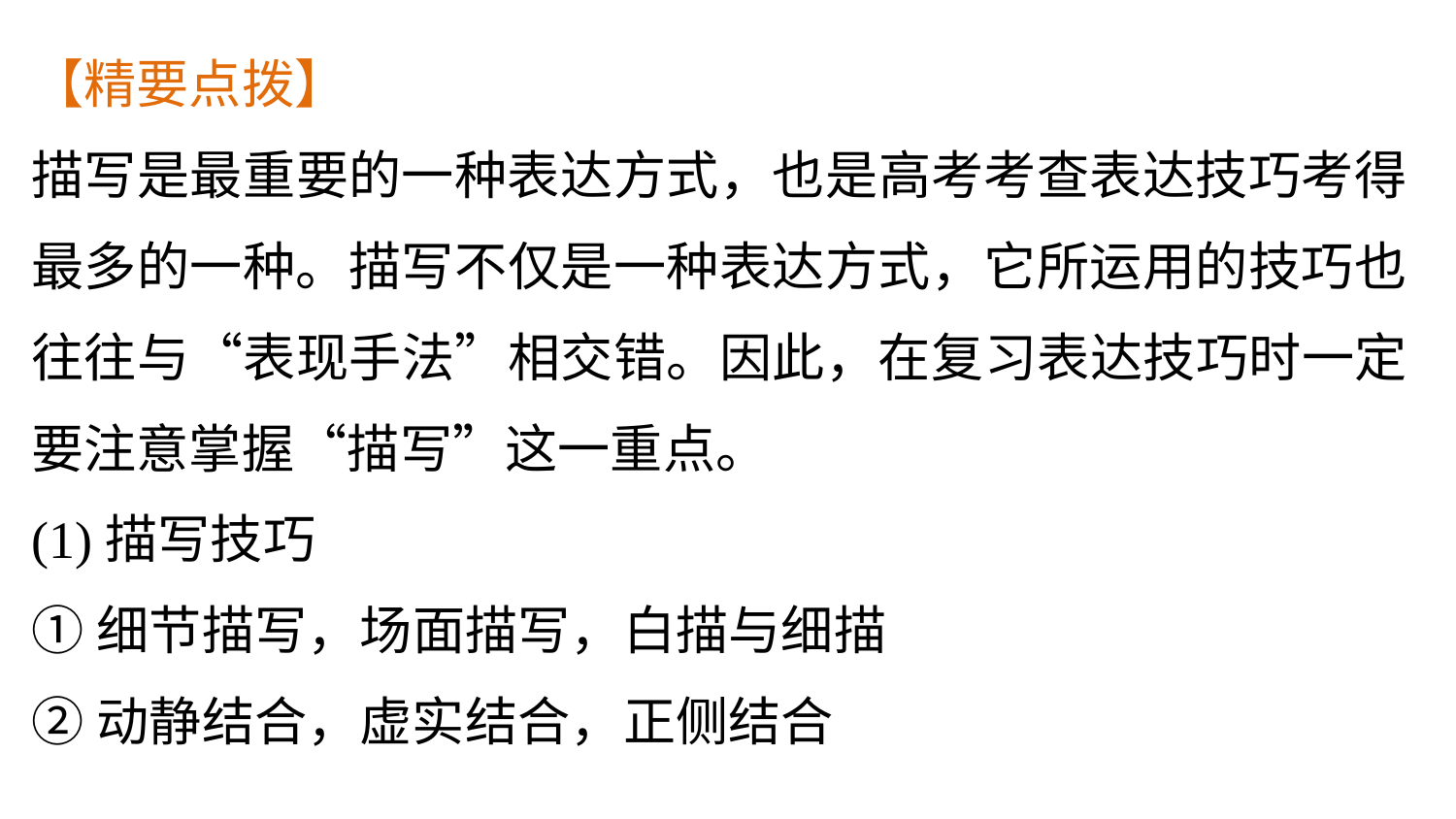

【精要点拨】
描写是最重要的一种表达方式，也是高考考查表达技巧考得最多的一种。描写不仅是一种表达方式，它所运用的技巧也往往与“表现手法”相交错。因此，在复习表达技巧时一定要注意掌握“描写”这一重点。
(1)描写技巧
①细节描写，场面描写，白描与细描
②动静结合，虚实结合，正侧结合